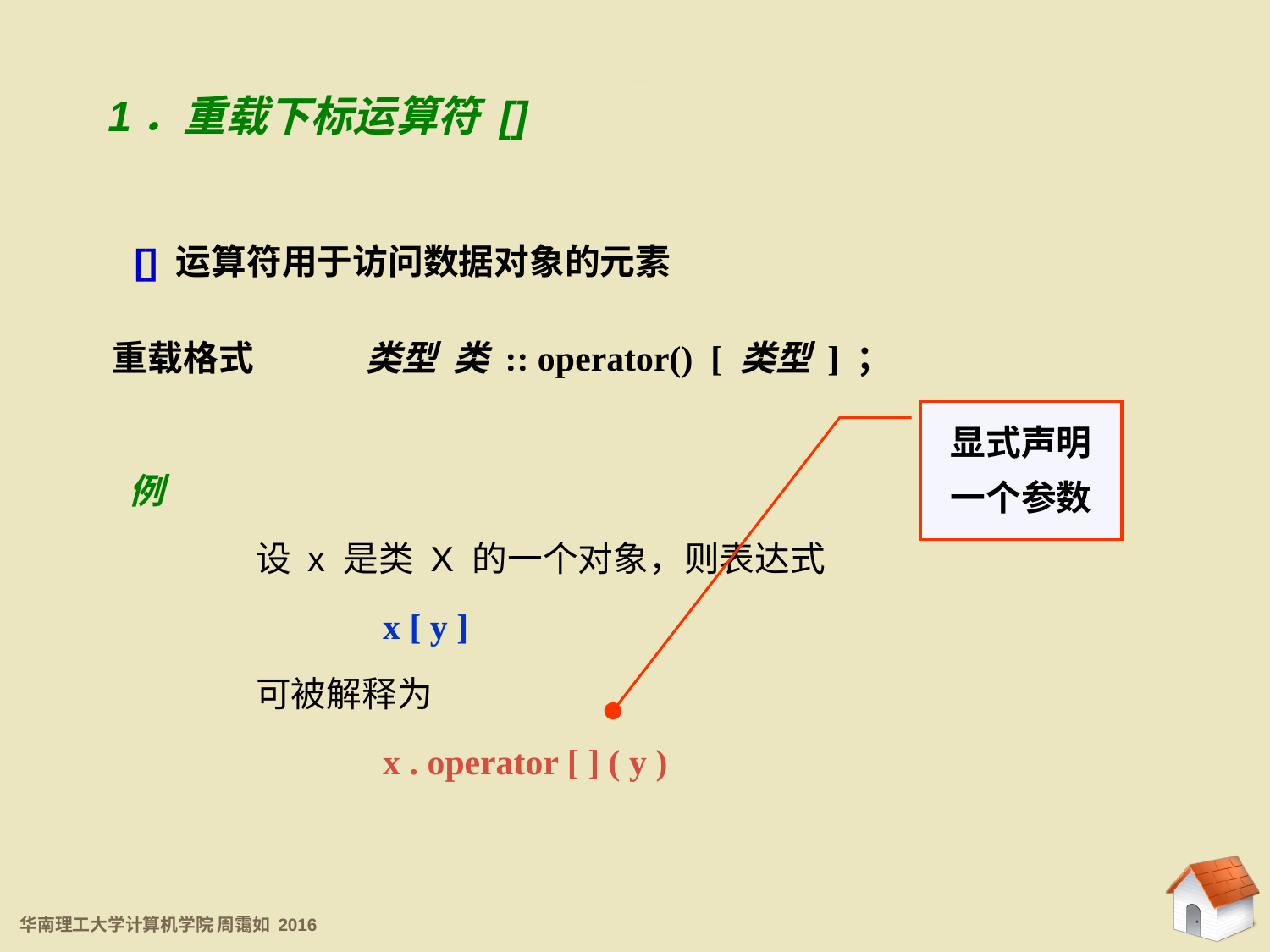

1．重载下标运算符 []
7.3.3  重载运算符[]和()
[] 运算符用于访问数据对象的元素
重载格式	类型  类 :: operator()  [ 类型 ] ；
显式声明一个参数
例
	设 x 是类 X 的一个对象，则表达式
		x [ y ]
	可被解释为
		x . operator [ ] ( y )